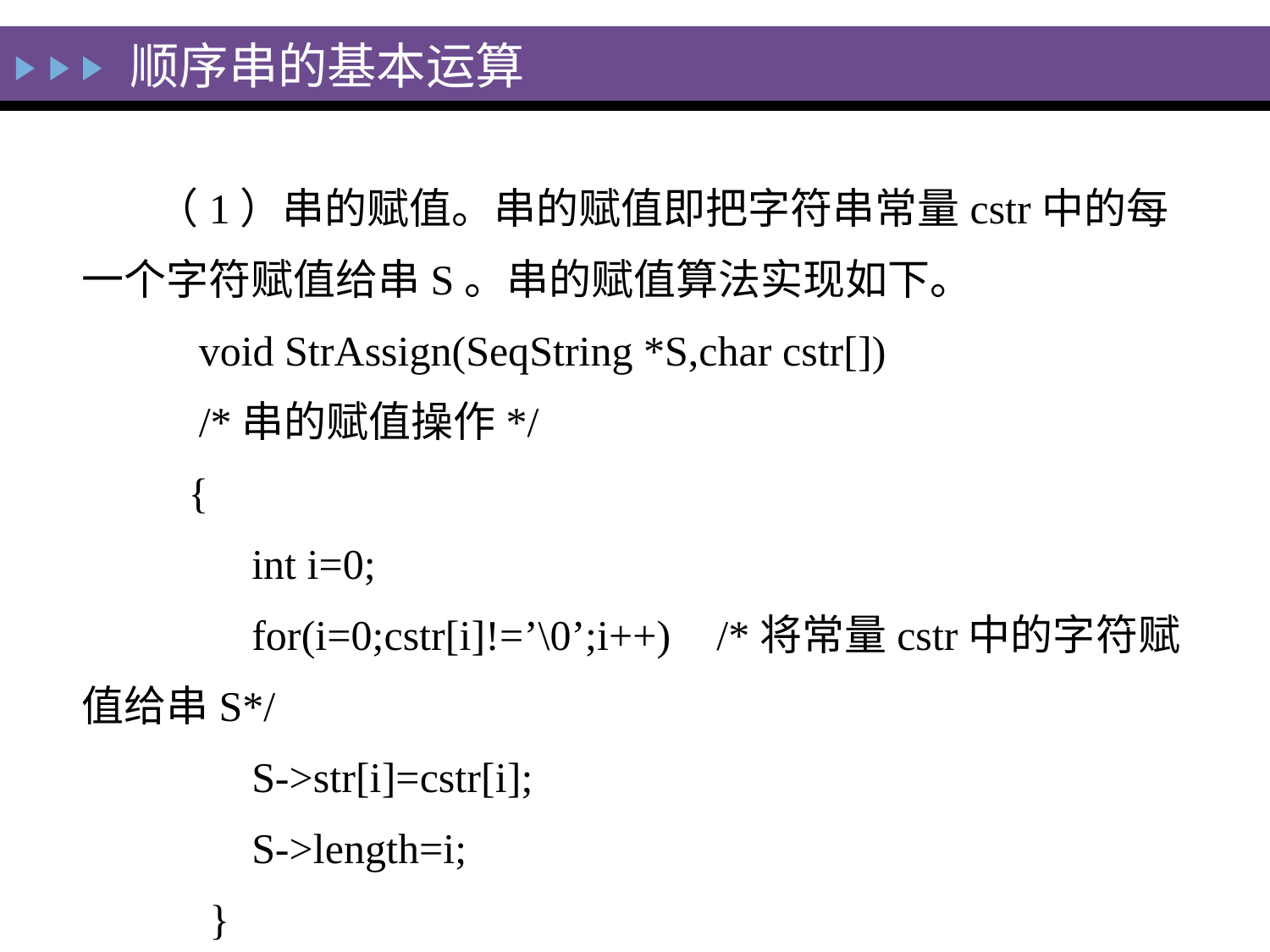

# 顺序串的基本运算
（1）串的赋值。串的赋值即把字符串常量cstr中的每一个字符赋值给串S。串的赋值算法实现如下。
    void StrAssign(SeqString *S,char cstr[])
    /*串的赋值操作*/
   {
         int i=0;
         for(i=0;cstr[i]!=’\0’;i++)	/*将常量cstr中的字符赋值给串S*/
         S->str[i]=cstr[i];
         S->length=i;
     }